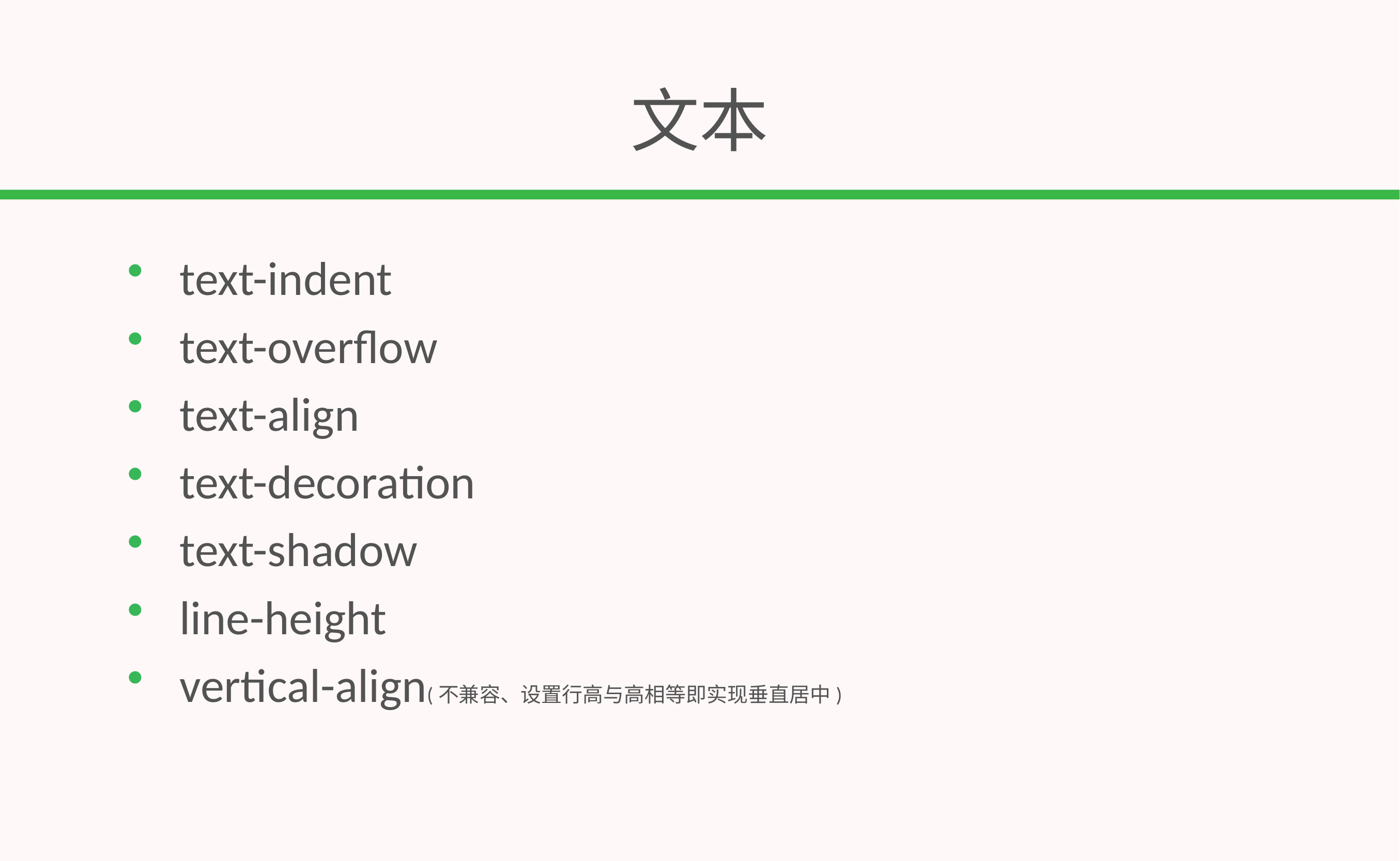

# 文本
text-indent
text-overflow
text-align
text-decoration
text-shadow
line-height
vertical-align(不兼容、设置行高与高相等即实现垂直居中)